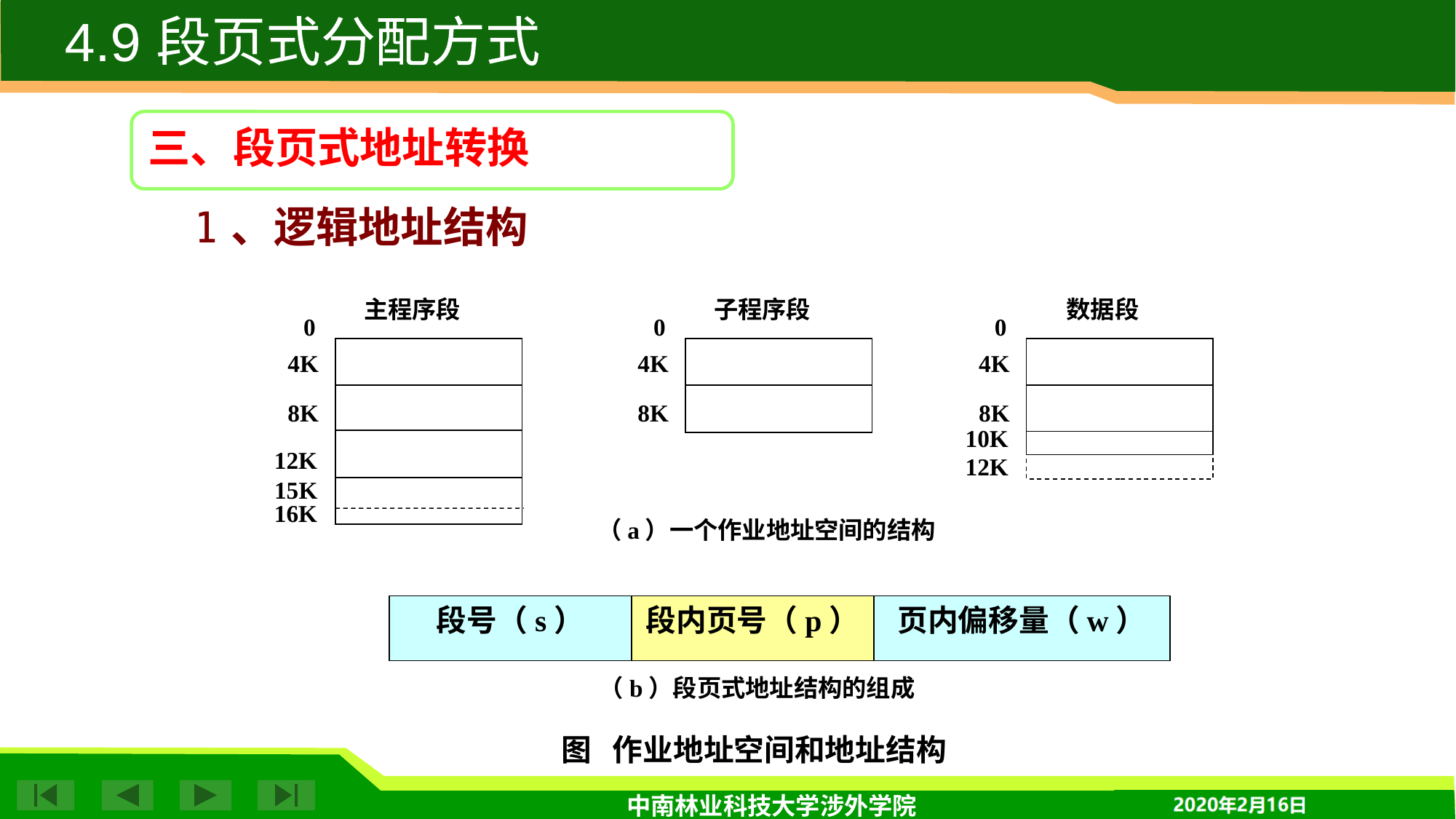

4.9 段页式分配方式

三、段页式地址转换
1、逻辑地址结构

主程序段
子程序段
数据段
0
0
0

4K
4K
4K

8K
8K
8K
10K

12K
12K
15K

16K

（a）一个作业地址空间的结构
段号（s）
段内页号（p）
页内偏移量（w）
（b）段页式地址结构的组成
图   作业地址空间和地址结构